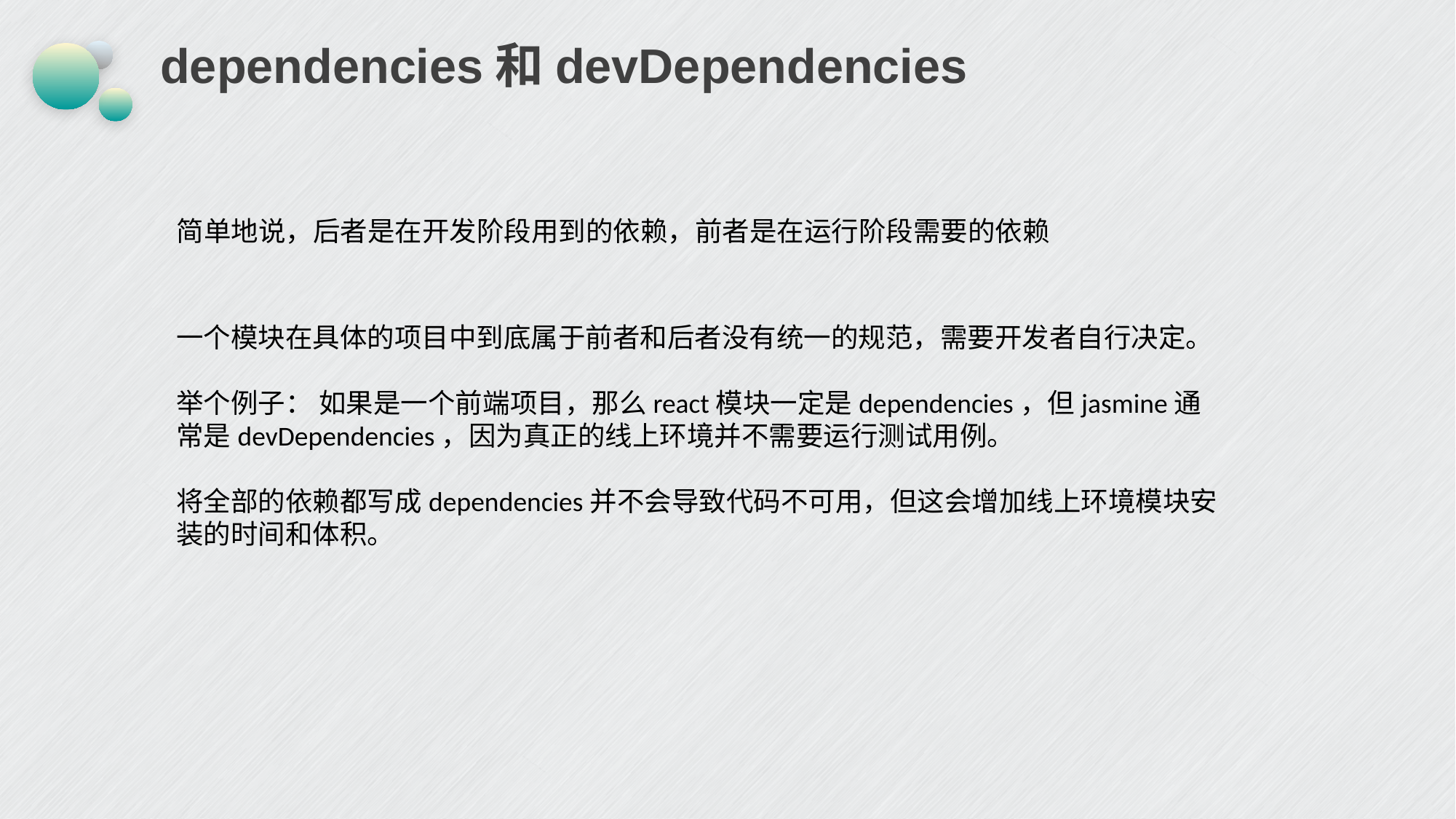

# dependencies和devDependencies

简单地说，后者是在开发阶段用到的依赖，前者是在运行阶段需要的依赖
一个模块在具体的项目中到底属于前者和后者没有统一的规范，需要开发者自行决定。

举个例子： 如果是一个前端项目，那么react模块一定是dependencies，但jasmine通常是devDependencies，因为真正的线上环境并不需要运行测试用例。

将全部的依赖都写成dependencies并不会导致代码不可用，但这会增加线上环境模块安装的时间和体积。